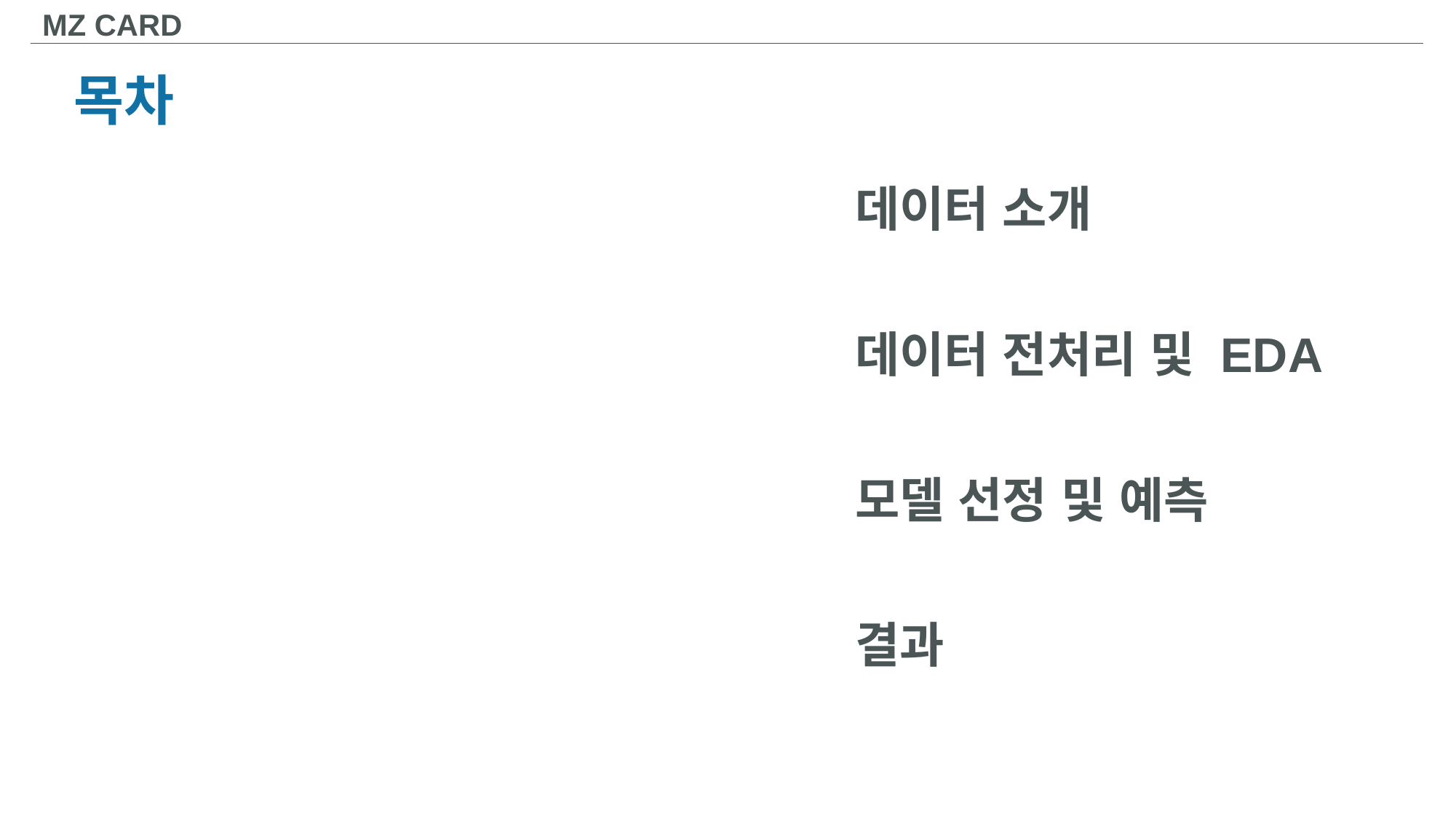

MZ CARD
목차
데이터 소개
데이터 전처리 및 EDA
모델 선정 및 예측
결과